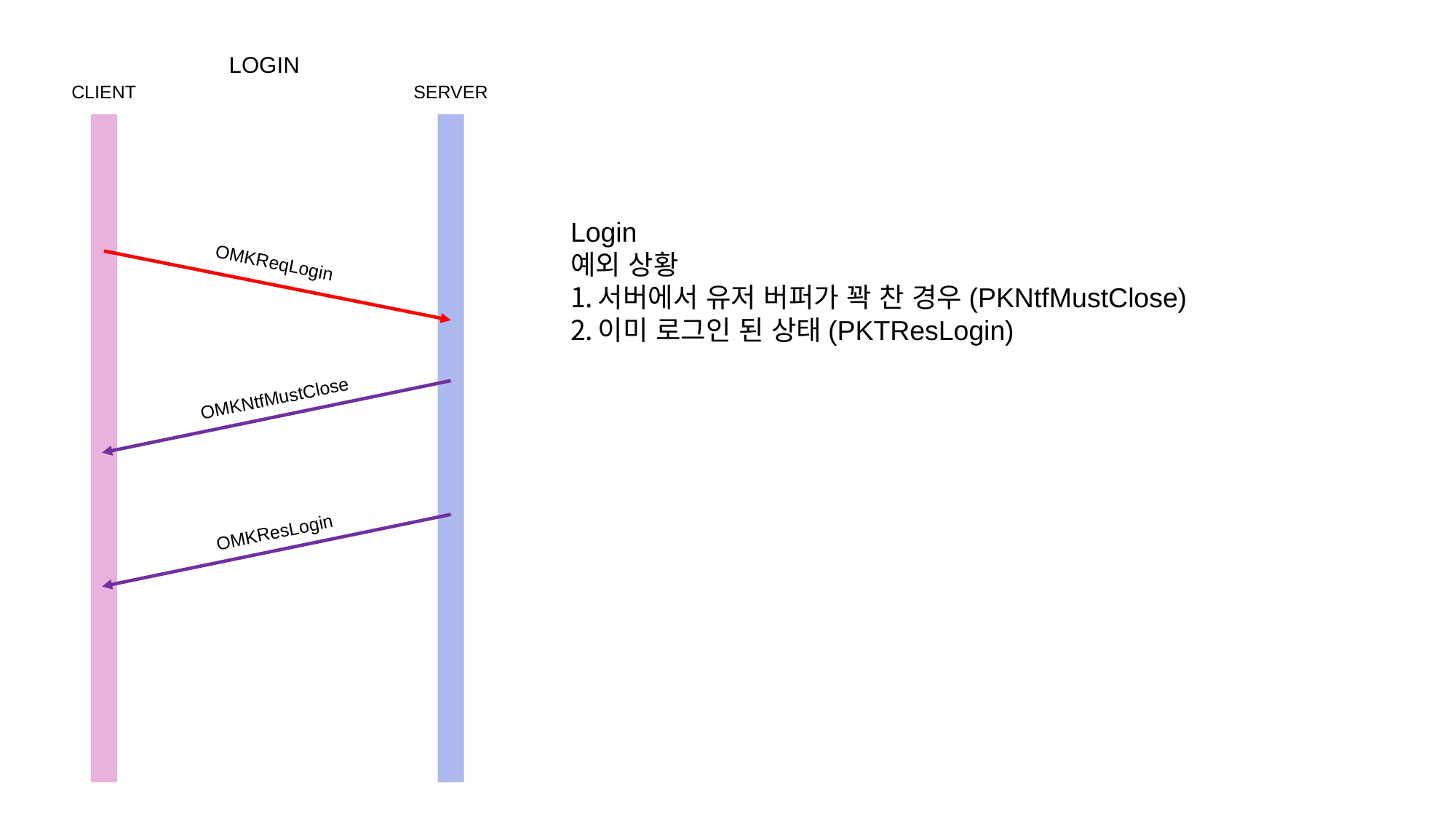

LOGIN
CLIENT
SERVER

Login
예외 상황
서버에서 유저 버퍼가 꽉 찬 경우(PKNtfMustClose)
이미 로그인 된 상태(PKTResLogin)
OMKReqLogin
OMKNtfMustClose
OMKResLogin